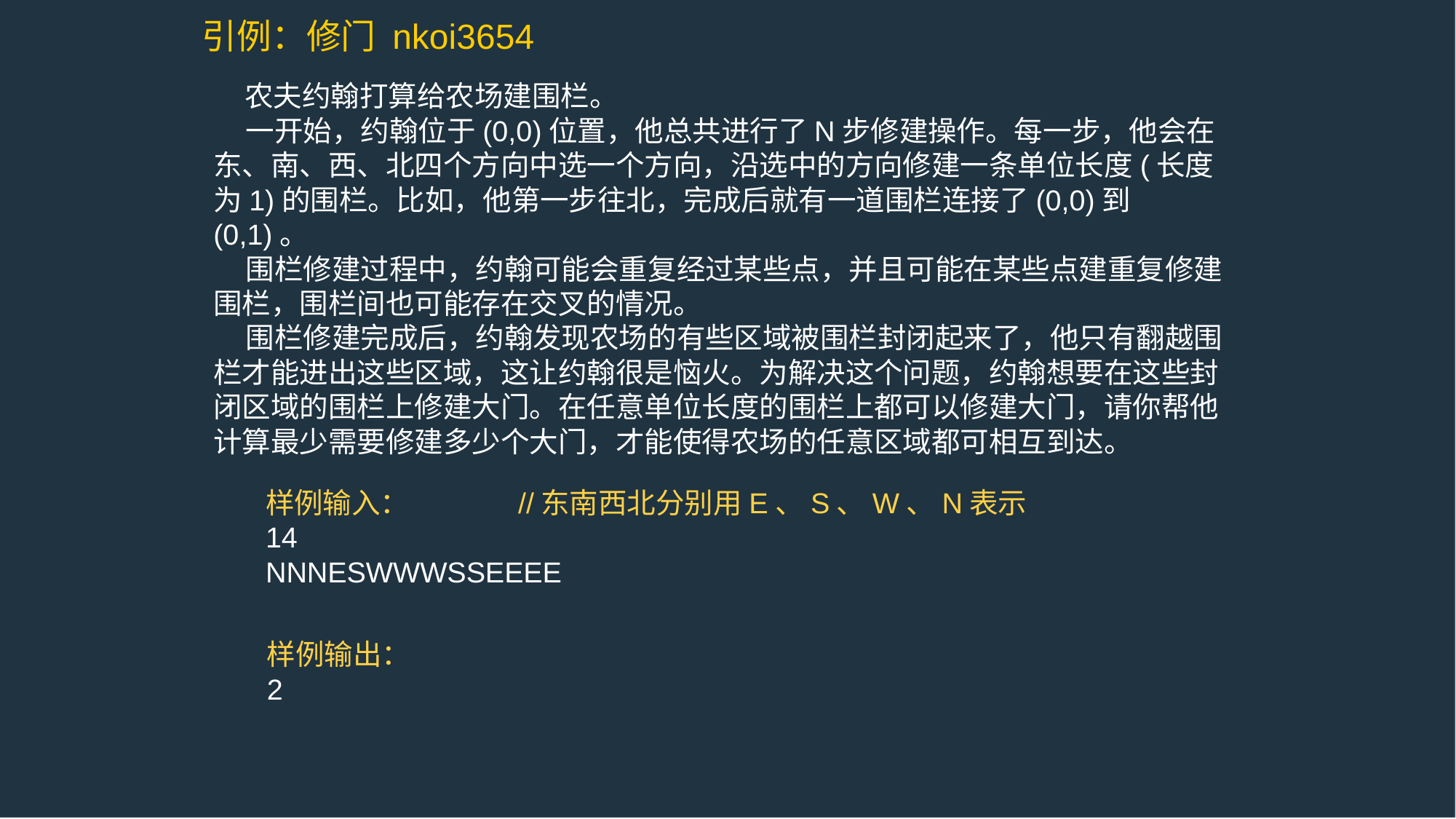

引例：修门 nkoi3654
    农夫约翰打算给农场建围栏。
    一开始，约翰位于(0,0)位置，他总共进行了N步修建操作。每一步，他会在东、南、西、北四个方向中选一个方向，沿选中的方向修建一条单位长度(长度为1)的围栏。比如，他第一步往北，完成后就有一道围栏连接了(0,0)到(0,1)。
    围栏修建过程中，约翰可能会重复经过某些点，并且可能在某些点建重复修建围栏，围栏间也可能存在交叉的情况。
    围栏修建完成后，约翰发现农场的有些区域被围栏封闭起来了，他只有翻越围栏才能进出这些区域，这让约翰很是恼火。为解决这个问题，约翰想要在这些封闭区域的围栏上修建大门。在任意单位长度的围栏上都可以修建大门，请你帮他计算最少需要修建多少个大门，才能使得农场的任意区域都可相互到达。
样例输入：                //东南西北分别用E、S、W、N表示
14
NNNESWWWSSEEEE
样例输出：
2